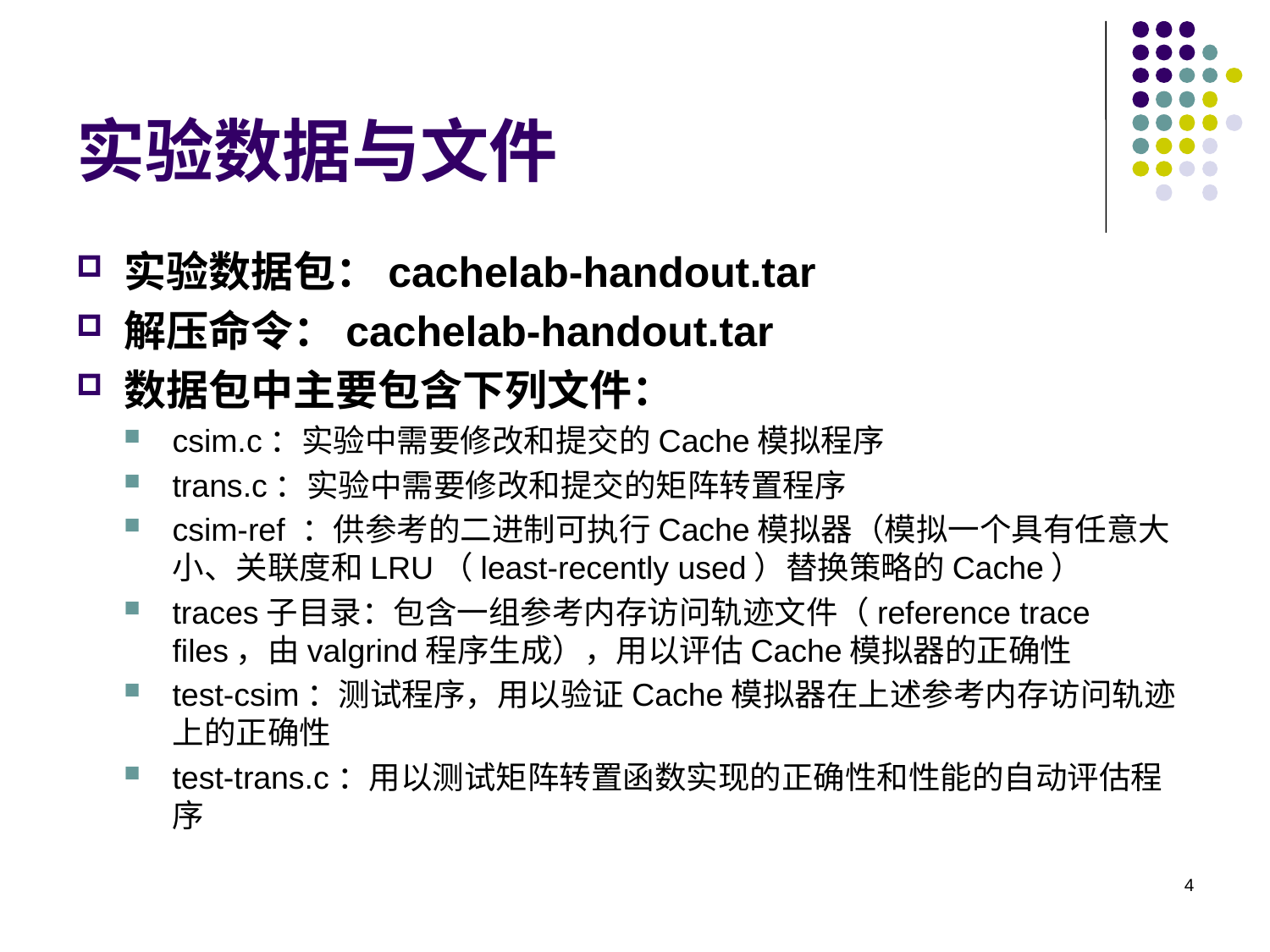

实验数据与文件
实验数据包：cachelab-handout.tar
解压命令：cachelab-handout.tar
数据包中主要包含下列文件：
csim.c：实验中需要修改和提交的Cache模拟程序
trans.c：实验中需要修改和提交的矩阵转置程序
csim-ref ：供参考的二进制可执行Cache模拟器（模拟一个具有任意大小、关联度和LRU（least-recently used）替换策略的Cache）
traces子目录：包含一组参考内存访问轨迹文件（reference trace files，由valgrind程序生成），用以评估Cache模拟器的正确性
test-csim：测试程序，用以验证Cache模拟器在上述参考内存访问轨迹上的正确性
test-trans.c：用以测试矩阵转置函数实现的正确性和性能的自动评估程序

4